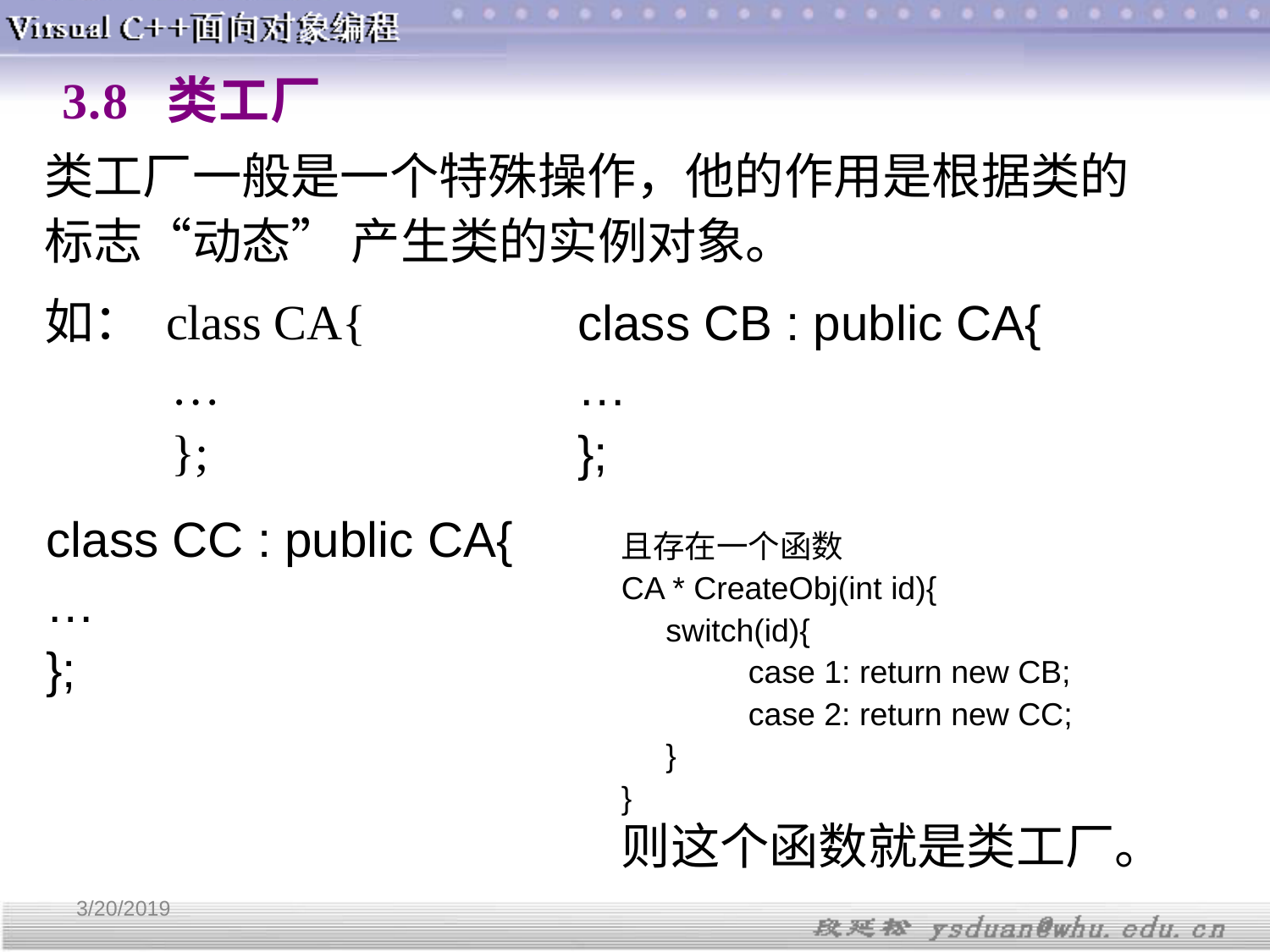

3.8  类工厂
类工厂一般是一个特殊操作，他的作用是根据类的标志“动态” 产生类的实例对象。
如： class CA{
	…
	};

class CB : public CA{
…
};

class CC : public CA{
…
};

且存在一个函数
CA * CreateObj(int id){
     switch(id){
	case 1: return new CB;
	case 2: return new CC;
     }
}
则这个函数就是类工厂。
3/20/2019